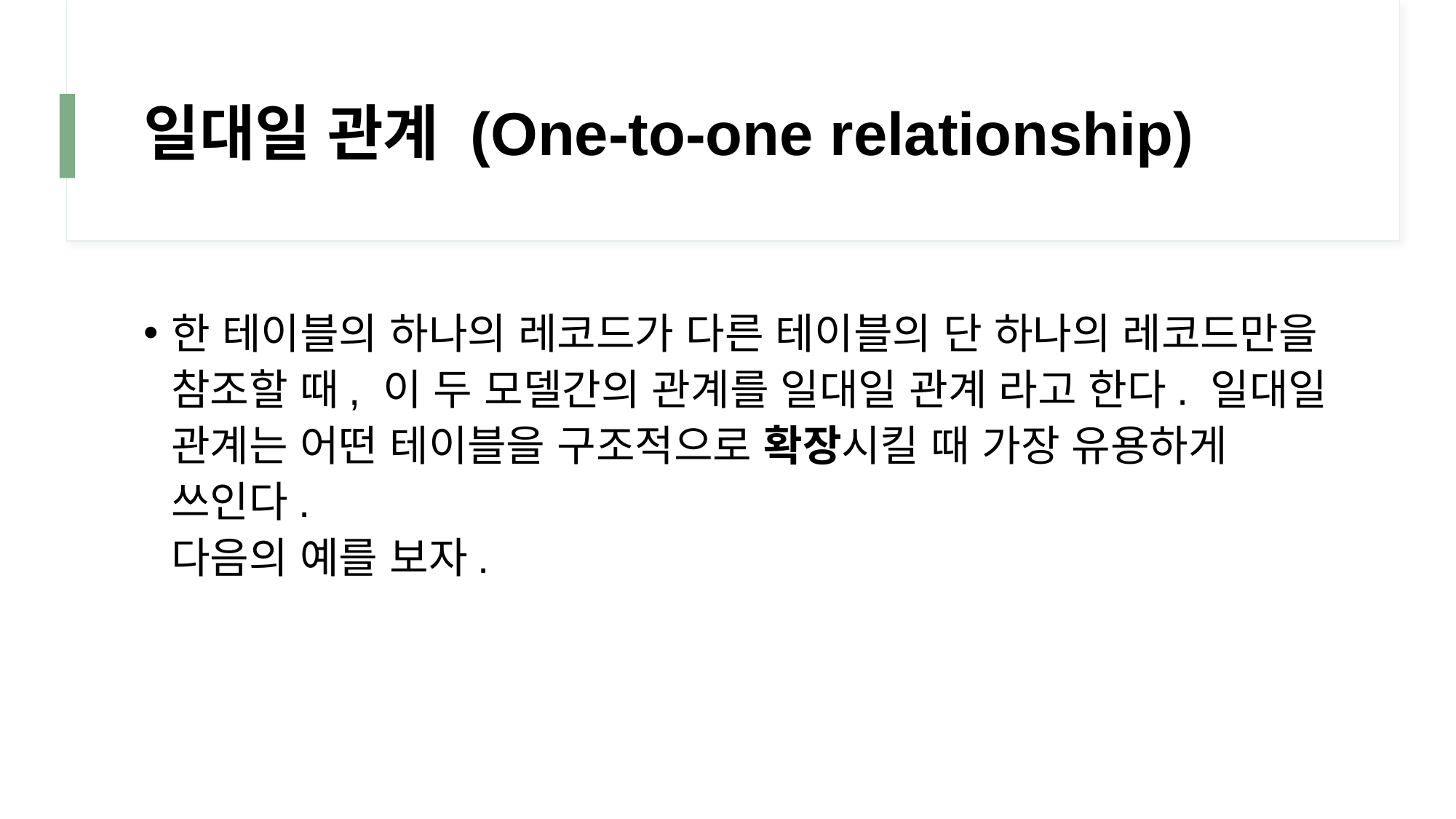

# 일대일 관계 (One-to-one relationship)
한 테이블의 하나의 레코드가 다른 테이블의 단 하나의 레코드만을 참조할 때, 이 두 모델간의 관계를 일대일 관계 라고 한다. 일대일 관계는 어떤 테이블을 구조적으로 확장시킬 때 가장 유용하게 쓰인다.
다음의 예를 보자.